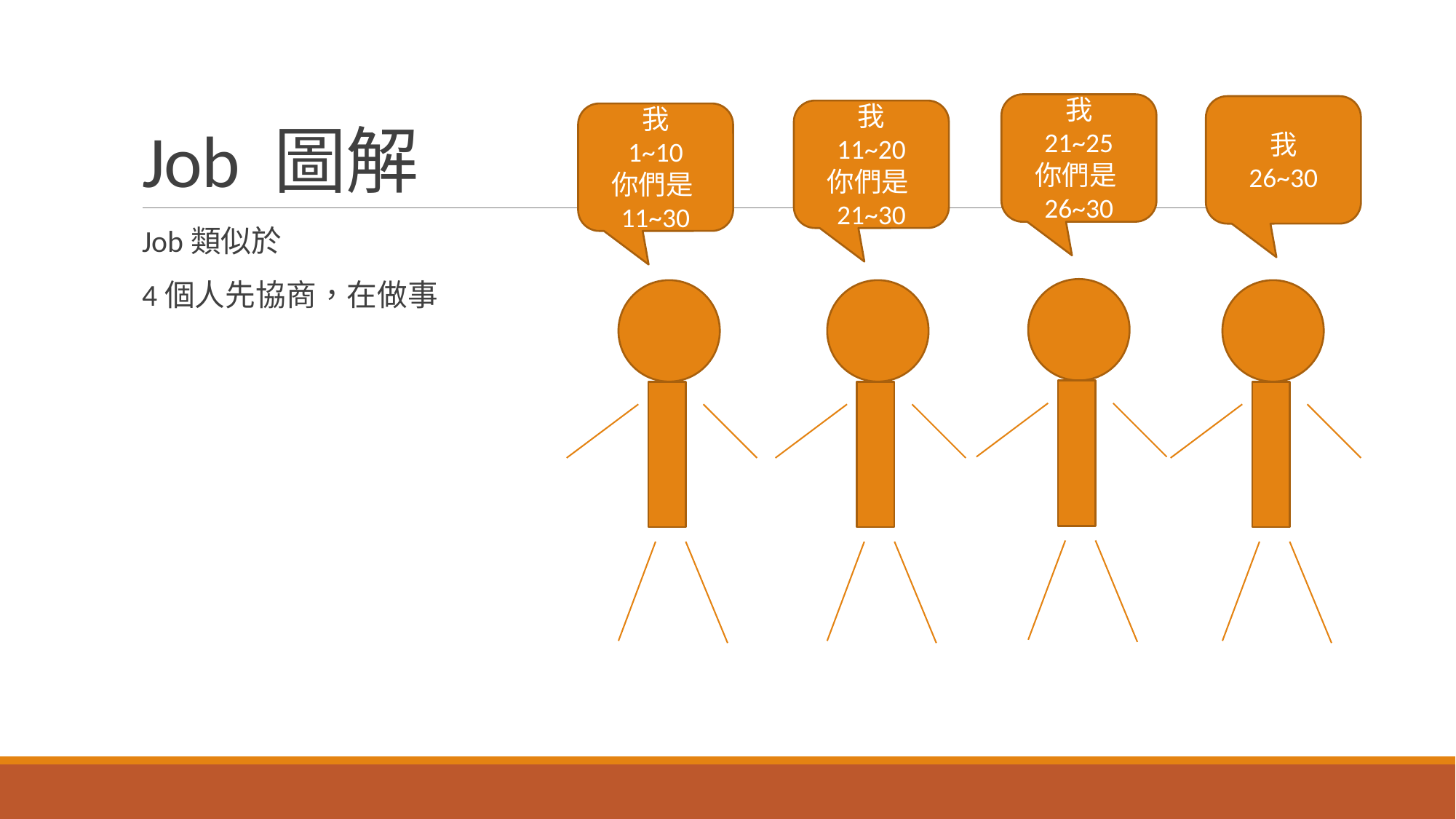

# Job 圖解
我
21~25
你們是26~30
我
26~30
我
11~20
你們是21~30
我
1~10
你們是11~30
Job類似於
4個人先協商，在做事